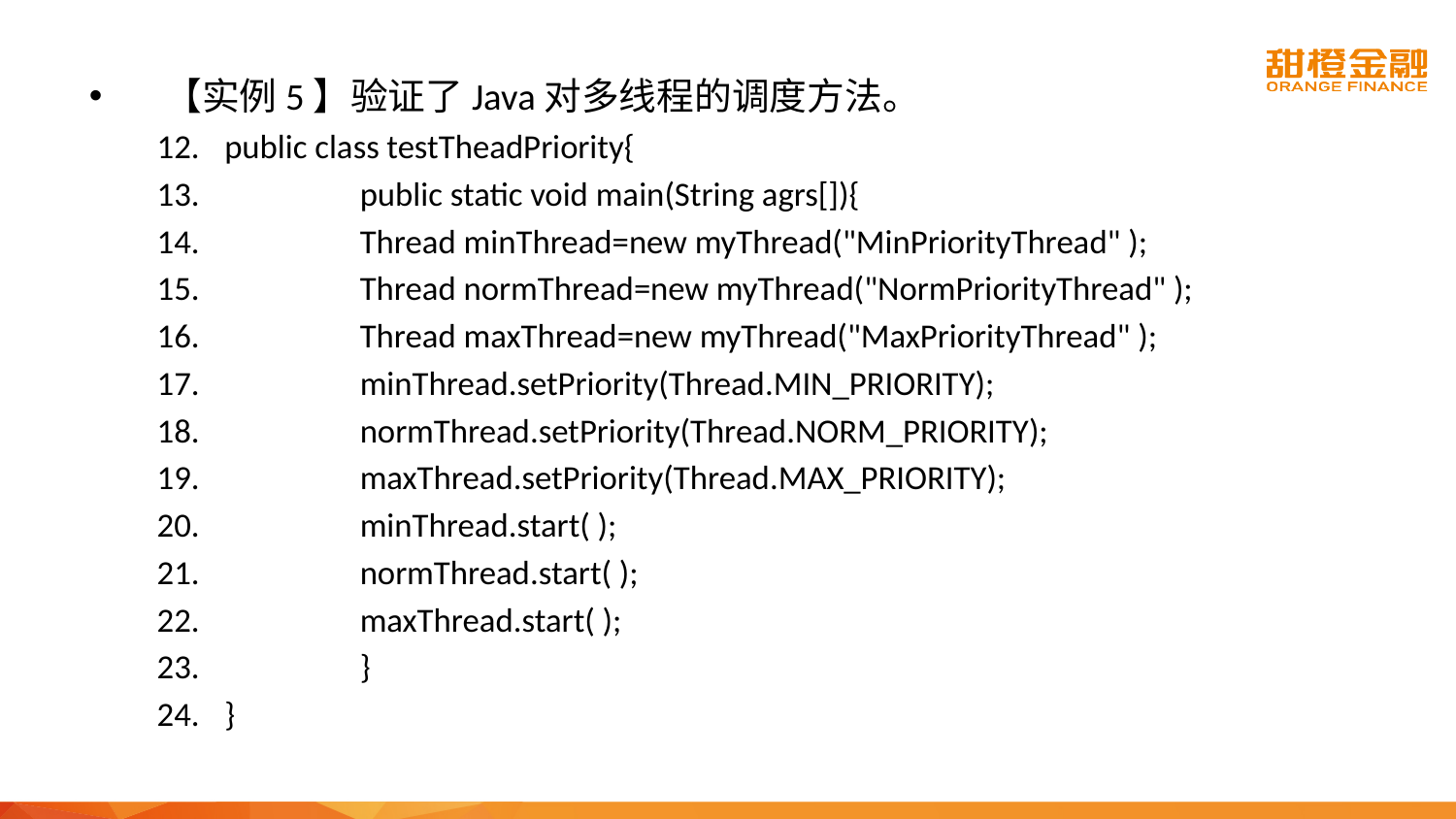

【实例5】验证了Java对多线程的调度方法。
public class testTheadPriority{
	public static void main(String agrs[]){
		Thread minThread=new myThread("MinPriorityThread" );
		Thread normThread=new myThread("NormPriorityThread" );
		Thread maxThread=new myThread("MaxPriorityThread" );
		minThread.setPriority(Thread.MIN_PRIORITY);
		normThread.setPriority(Thread.NORM_PRIORITY);
		maxThread.setPriority(Thread.MAX_PRIORITY);
		minThread.start( );
		normThread.start( );
		maxThread.start( );
	}
}